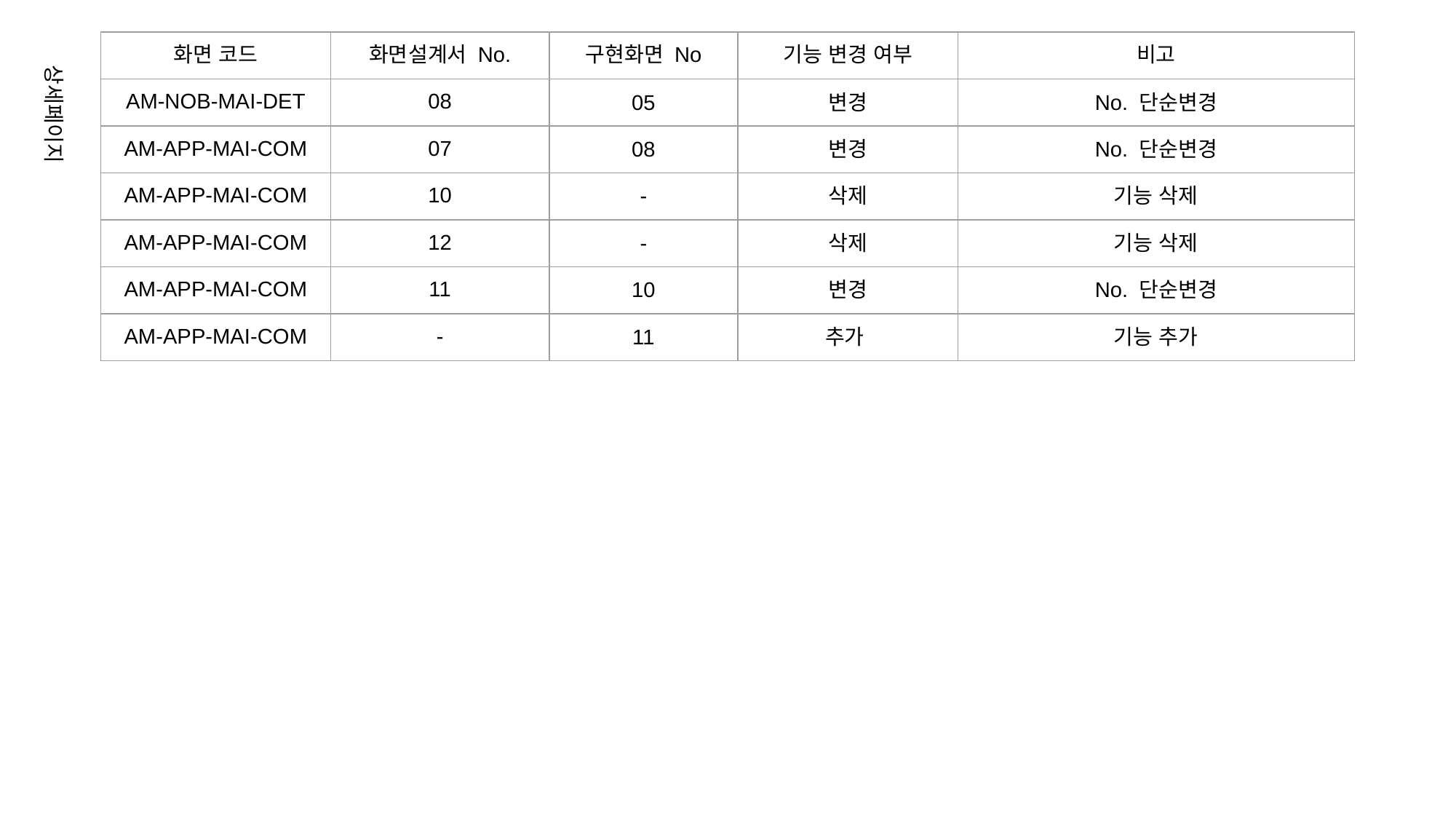

| 화면 코드 | 화면설계서 No. | 구현화면 No | 기능 변경 여부 | 비고 |
| --- | --- | --- | --- | --- |
| AM-NOB-MAI-DET | 08 | 05 | 변경 | No. 단순변경 |
| AM-APP-MAI-COM | 07 | 08 | 변경 | No. 단순변경 |
| AM-APP-MAI-COM | 10 | - | 삭제 | 기능 삭제 |
| AM-APP-MAI-COM | 12 | - | 삭제 | 기능 삭제 |
| AM-APP-MAI-COM | 11 | 10 | 변경 | No. 단순변경 |
| AM-APP-MAI-COM | - | 11 | 추가 | 기능 추가 |
상세페이지